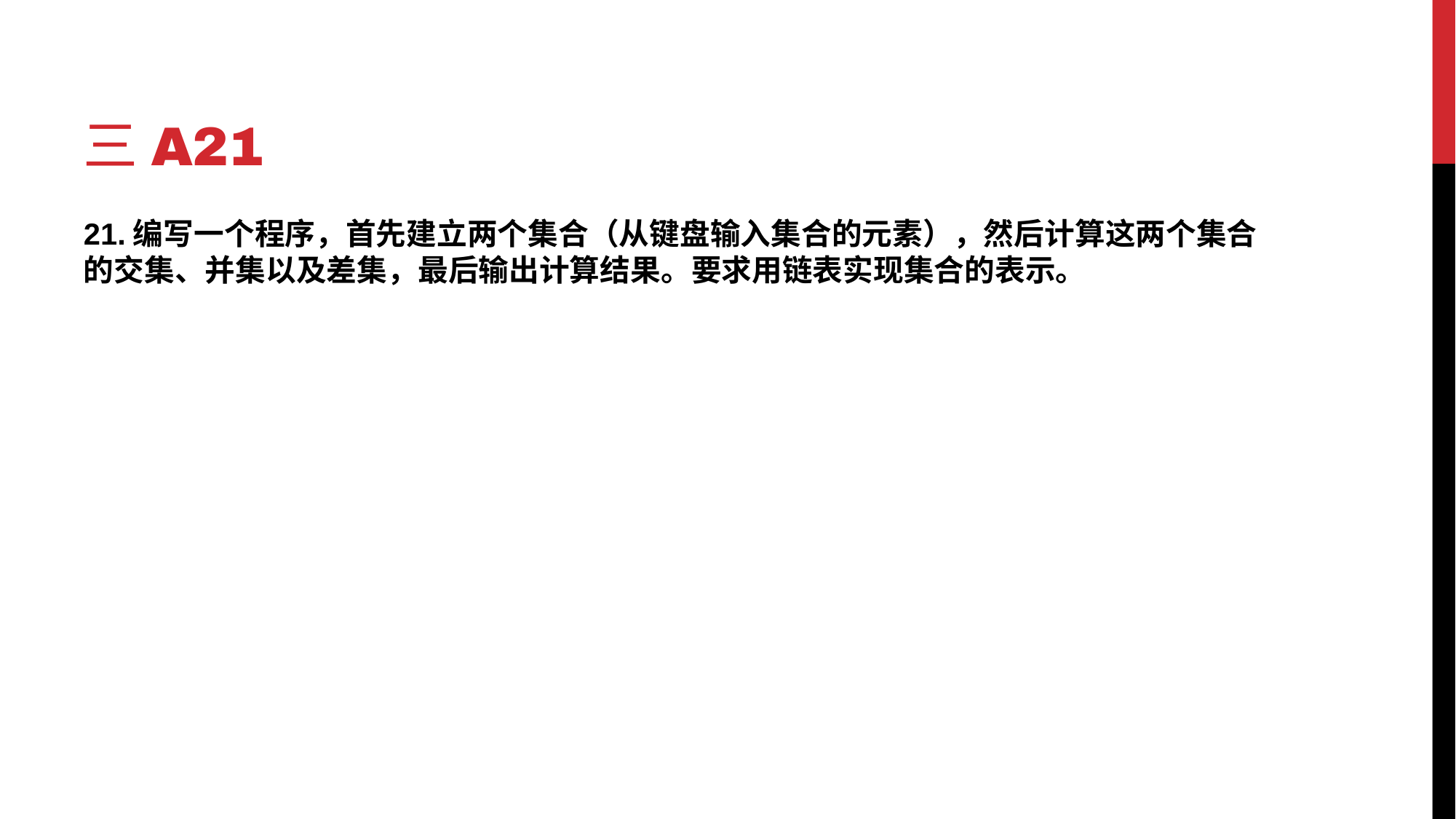

# 三a21
21.编写一个程序，首先建立两个集合（从键盘输入集合的元素），然后计算这两个集合的交集、并集以及差集，最后输出计算结果。要求用链表实现集合的表示。